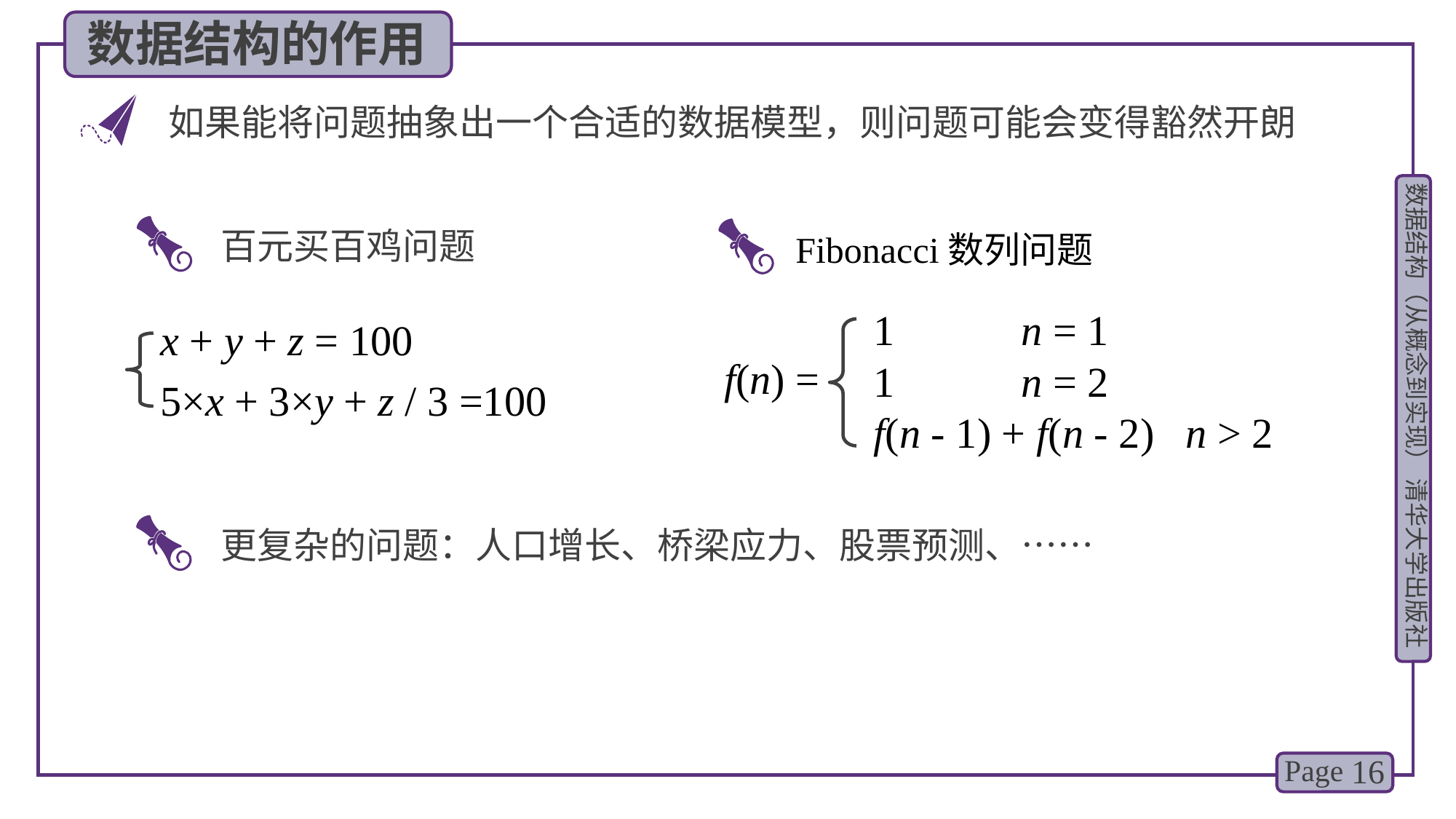

数据结构的作用

如果能将问题抽象出一个合适的数据模型，则问题可能会变得豁然开朗

百元买百鸡问题
x + y + z = 100
5×x + 3×y + z / 3 =100

Fibonacci数列问题
1            n = 1
1            n = 2
f(n - 1) + f(n - 2)   n > 2

f(n) =

更复杂的问题：人口增长、桥梁应力、股票预测、……